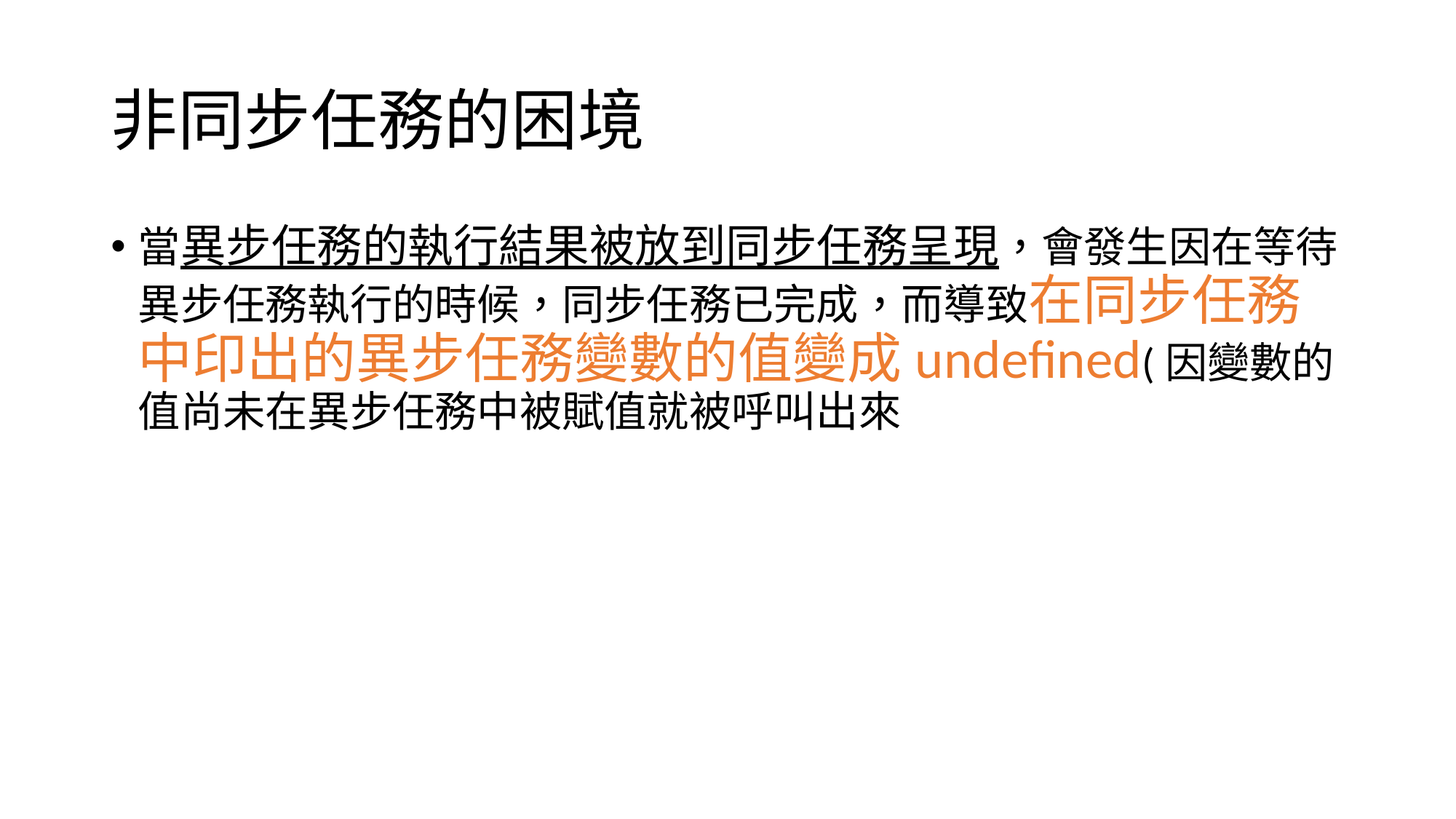

# 非同步任務的困境
當異步任務的執行結果被放到同步任務呈現，會發生因在等待異步任務執行的時候，同步任務已完成，而導致在同步任務中印出的異步任務變數的值變成undefined(因變數的值尚未在異步任務中被賦值就被呼叫出來